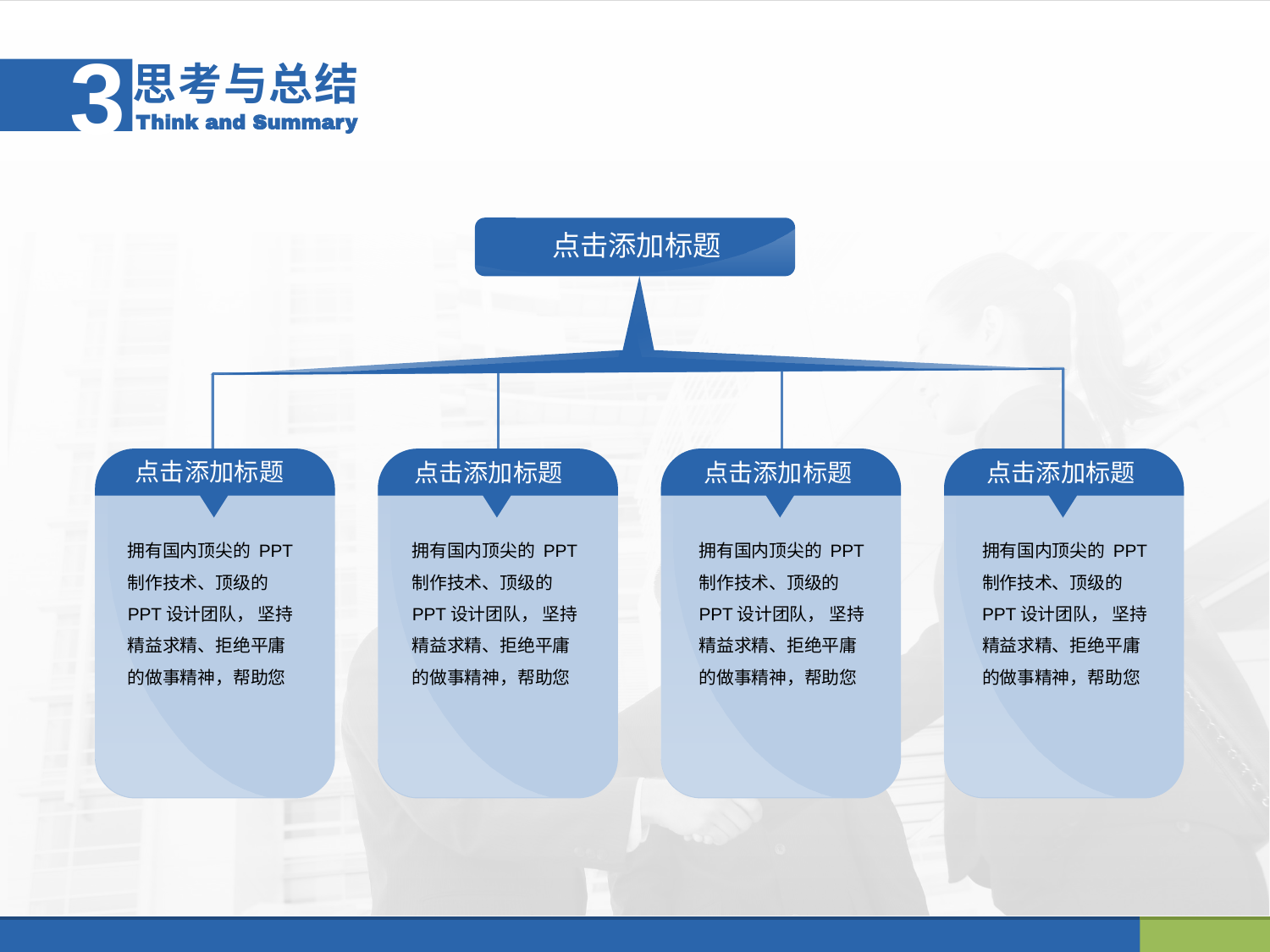

3
思考与总结

Think and Summary

点击添加标题

点击添加标题
拥有国内顶尖的 PPT制作技术、顶级的 PPT设计团队， 坚持精益求精、拒绝平庸的做事精神，帮助您

点击添加标题
拥有国内顶尖的 PPT制作技术、顶级的 PPT设计团队， 坚持精益求精、拒绝平庸的做事精神，帮助您

点击添加标题
拥有国内顶尖的 PPT制作技术、顶级的 PPT设计团队， 坚持精益求精、拒绝平庸的做事精神，帮助您

点击添加标题
拥有国内顶尖的 PPT制作技术、顶级的 PPT设计团队， 坚持精益求精、拒绝平庸的做事精神，帮助您